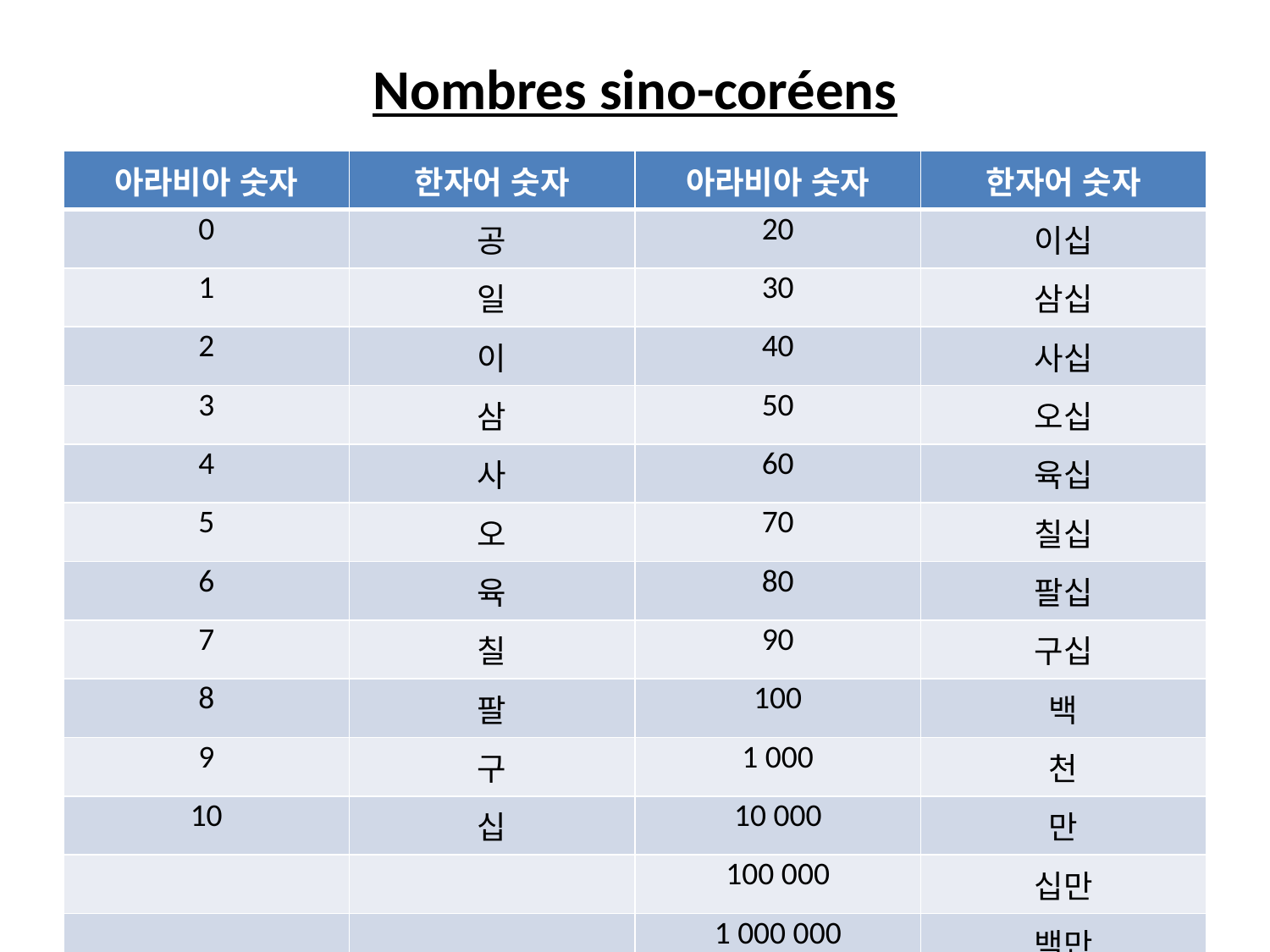

# Nombres sino-coréens
| 아라비아 숫자 | 한자어 숫자 | 아라비아 숫자 | 한자어 숫자 |
| --- | --- | --- | --- |
| 0 | 공 | 20 | 이십 |
| 1 | 일 | 30 | 삼십 |
| 2 | 이 | 40 | 사십 |
| 3 | 삼 | 50 | 오십 |
| 4 | 사 | 60 | 육십 |
| 5 | 오 | 70 | 칠십 |
| 6 | 육 | 80 | 팔십 |
| 7 | 칠 | 90 | 구십 |
| 8 | 팔 | 100 | 백 |
| 9 | 구 | 1 000 | 천 |
| 10 | 십 | 10 000 | 만 |
|  |  | 100 000 | 십만 |
|  |  | 1 000 000 | 백만 |
|  |  | 10 000 000 | 천만 |